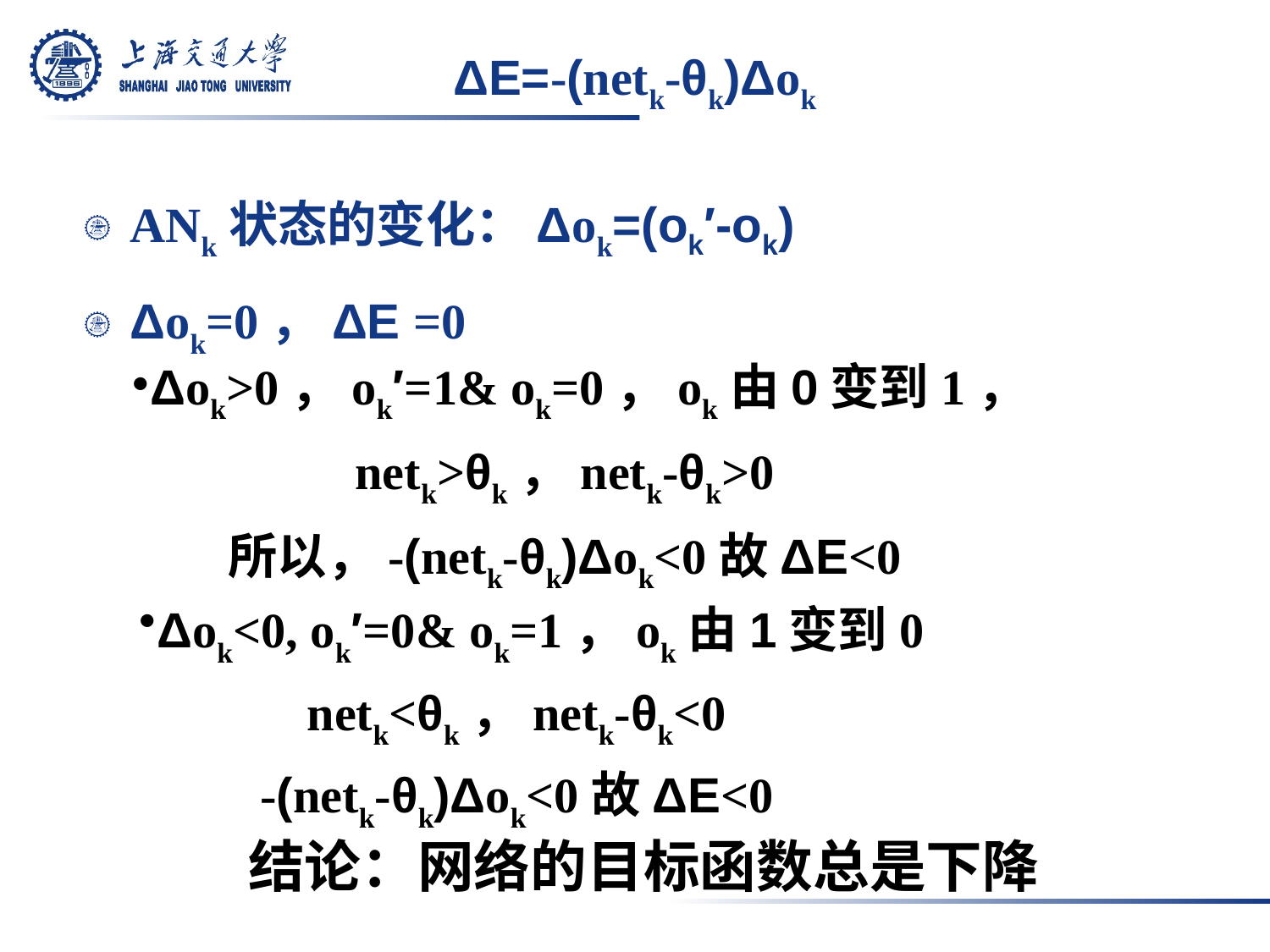

# ΔΕ=-(netk-θk)Δok
ANk状态的变化：Δok=(ok′-ok)
Δok=0，ΔΕ =0
Δok>0，ok′=1& ok=0，ok由0变到1，
netk>θk，netk-θk>0
所以，-(netk-θk)Δok<0故ΔΕ<0
Δok<0, ok′=0& ok=1，ok由1变到0
netk<θk，netk-θk<0
-(netk-θk)Δok<0故ΔΕ<0
结论：网络的目标函数总是下降